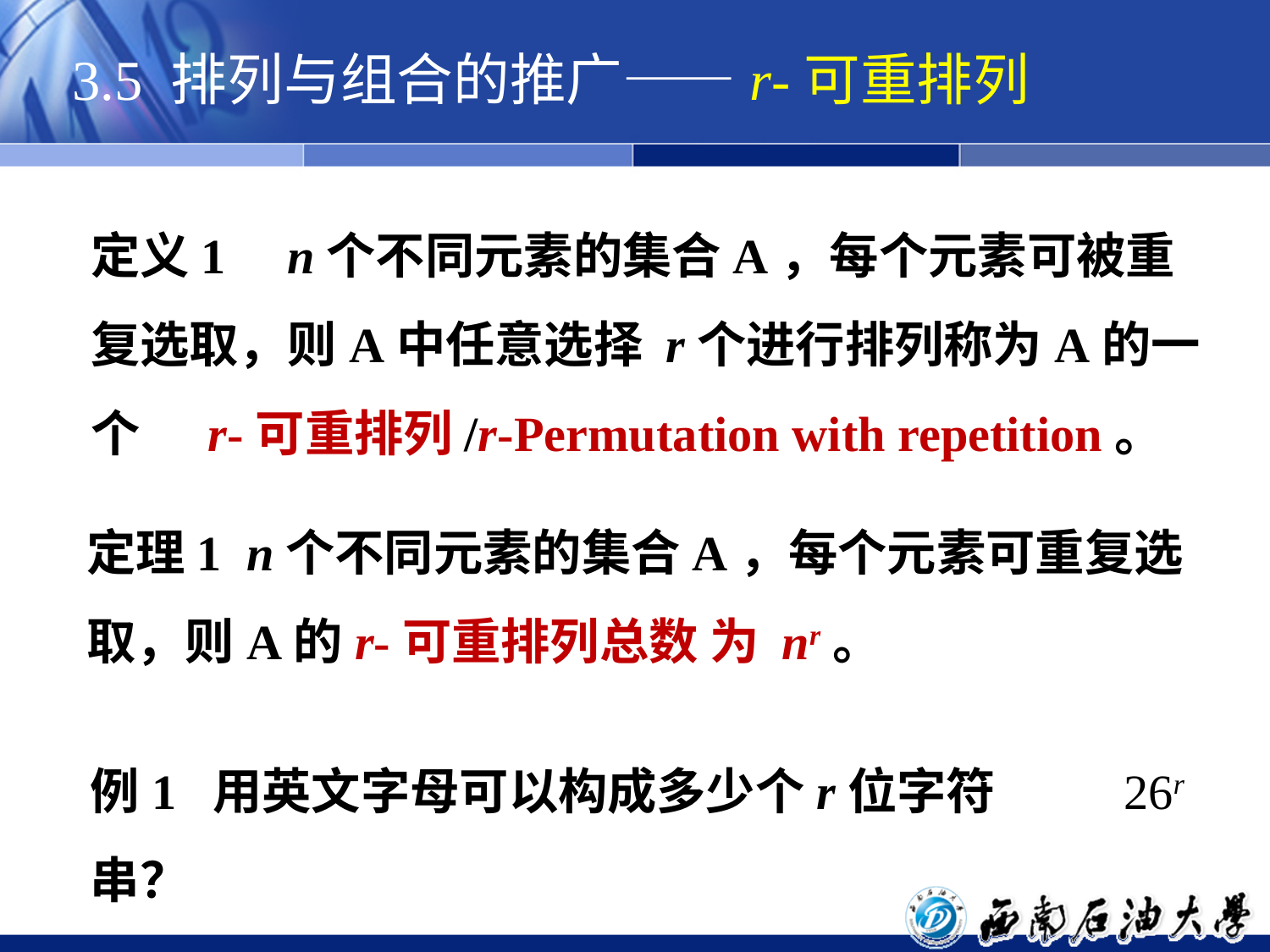

3.5 排列与组合的推广——r-可重排列
定义1     n个不同元素的集合A，每个元素可被重复选取，则A中任意选择 r个进行排列称为A的一个     r-可重排列/r-Permutation with repetition。
定理1  n个不同元素的集合A，每个元素可重复选取，则A的r-可重排列总数 为 nr。
例1  用英文字母可以构成多少个r位字符串？
26r